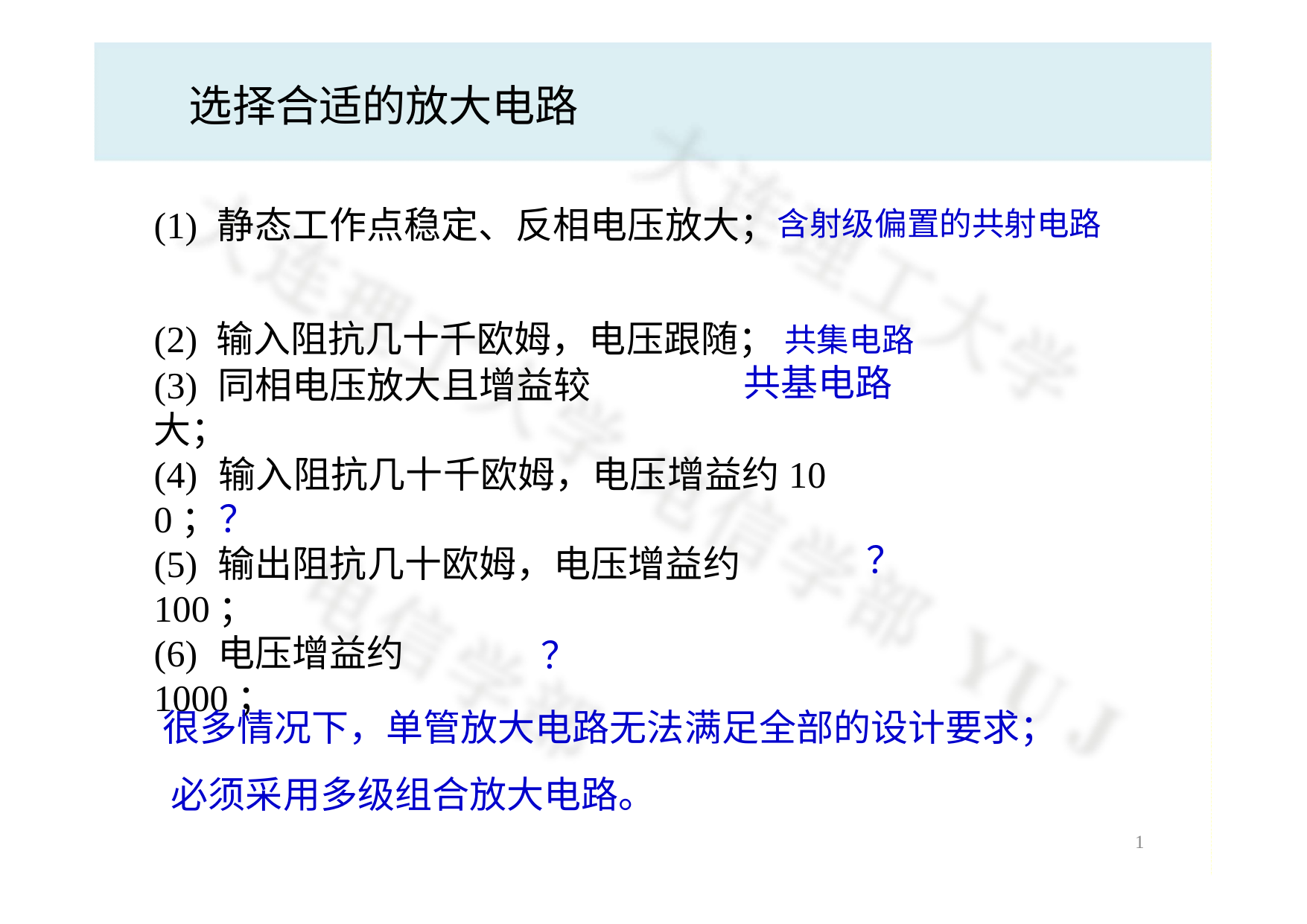

# 选择合适的放大电路
(1) 静态工作点稳定、反相电压放大；含射级偏置的共射电路

(2) 输入阻抗几十千欧姆，电压跟随； 共集电路
共基电路
(3) 同相电压放大且增益较大；
(4) 输入阻抗几十千欧姆，电压增益约100；？
？
(5) 输出阻抗几十欧姆，电压增益约100；
(6) 电压增益约1000；
？
很多情况下，单管放大电路无法满足全部的设计要求；  必须采用多级组合放大电路。
1